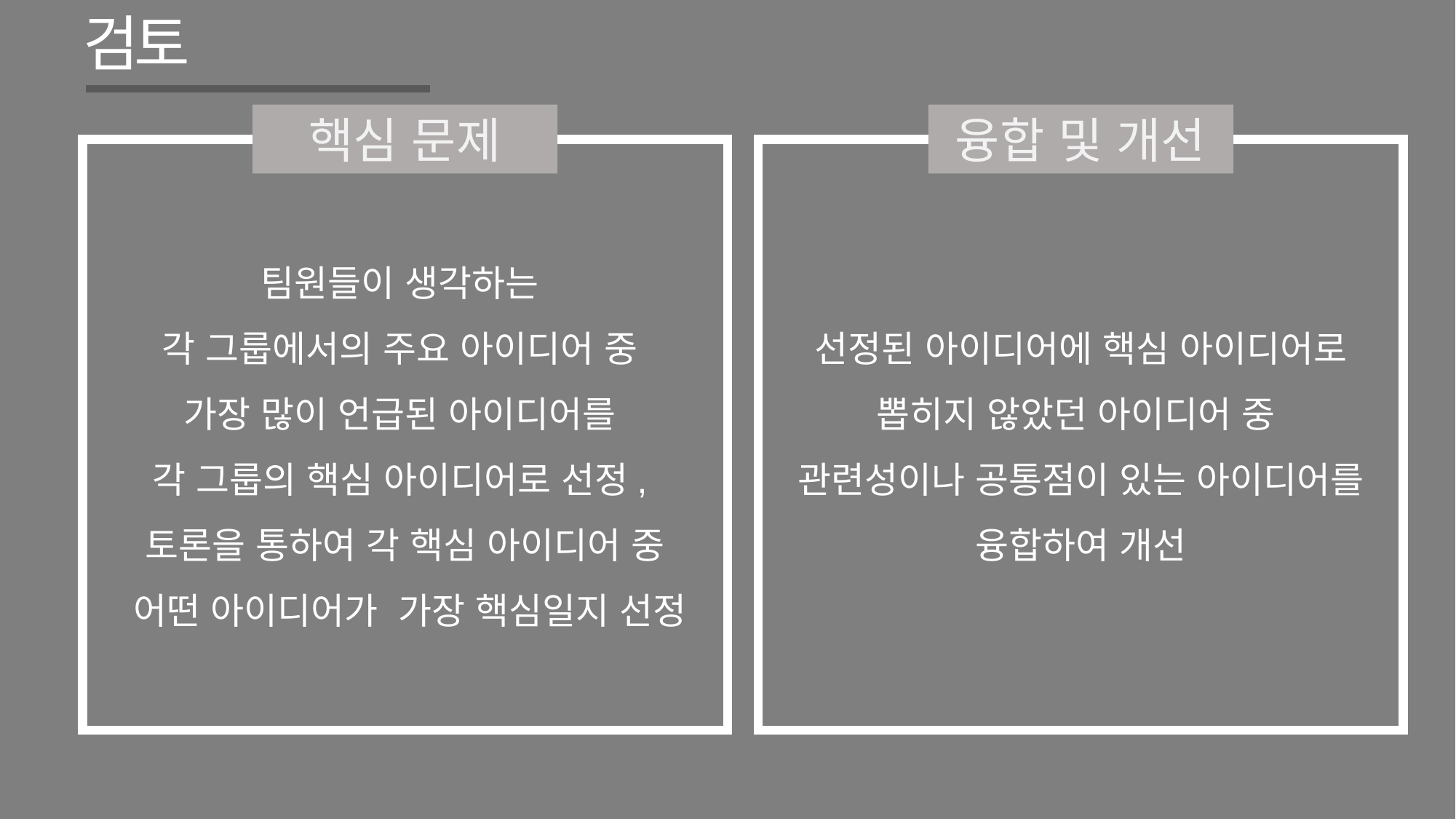

검토
핵심 문제
융합 및 개선
팀원들이 생각하는
각 그룹에서의 주요 아이디어 중
가장 많이 언급된 아이디어를
각 그룹의 핵심 아이디어로 선정,
토론을 통하여 각 핵심 아이디어 중
 어떤 아이디어가  가장 핵심일지 선정
선정된 아이디어에 핵심 아이디어로 뽑히지 않았던 아이디어 중
관련성이나 공통점이 있는 아이디어를 융합하여 개선